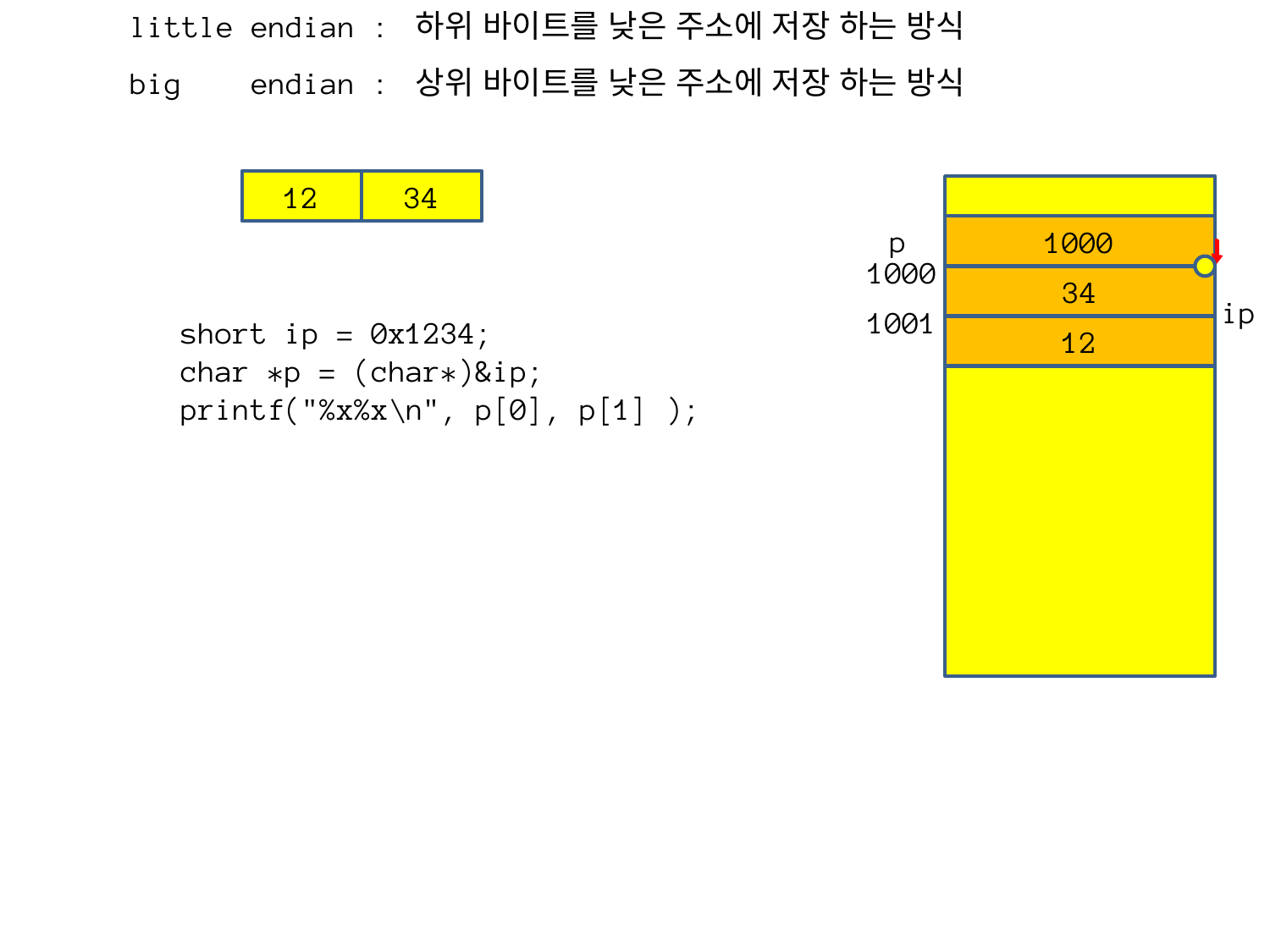

little endian : 하위 바이트를 낮은 주소에 저장 하는 방식
big    endian : 상위 바이트를 낮은 주소에 저장 하는 방식
12
34

p
1000
1000

34
ip
1001
short ip = 0x1234;
char *p = (char*)&ip;
printf("%x%x\n", p[0], p[1] );
12